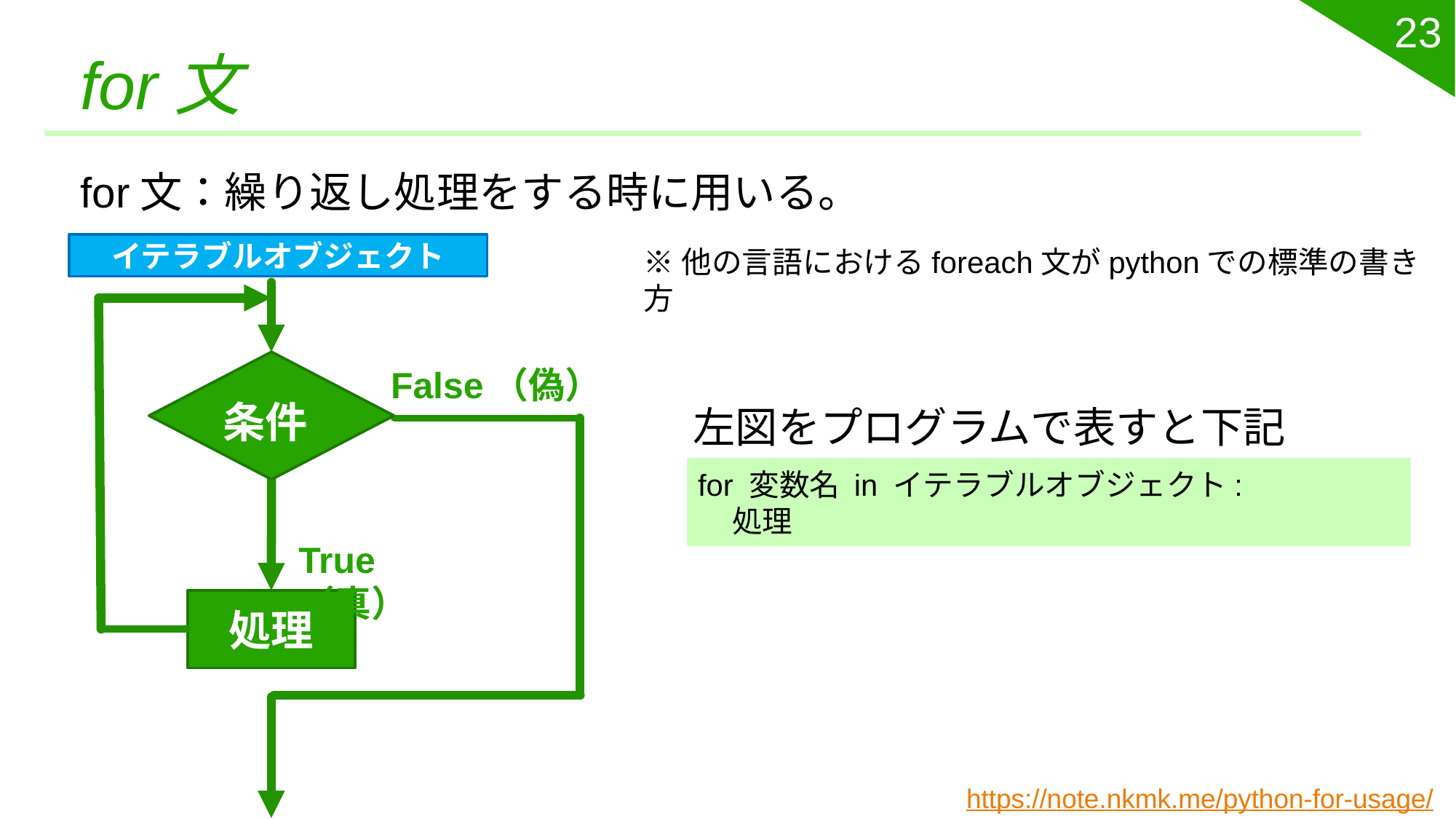

23
# for文
for文：繰り返し処理をする時に用いる。
イテラブルオブジェクト
※他の言語におけるforeach文がpythonでの標準の書き方

False（偽）
左図をプログラムで表すと下記
条件

for 変数名 in イテラブルオブジェクト:
    処理

True（真）
処理
https://note.nkmk.me/python-for-usage/